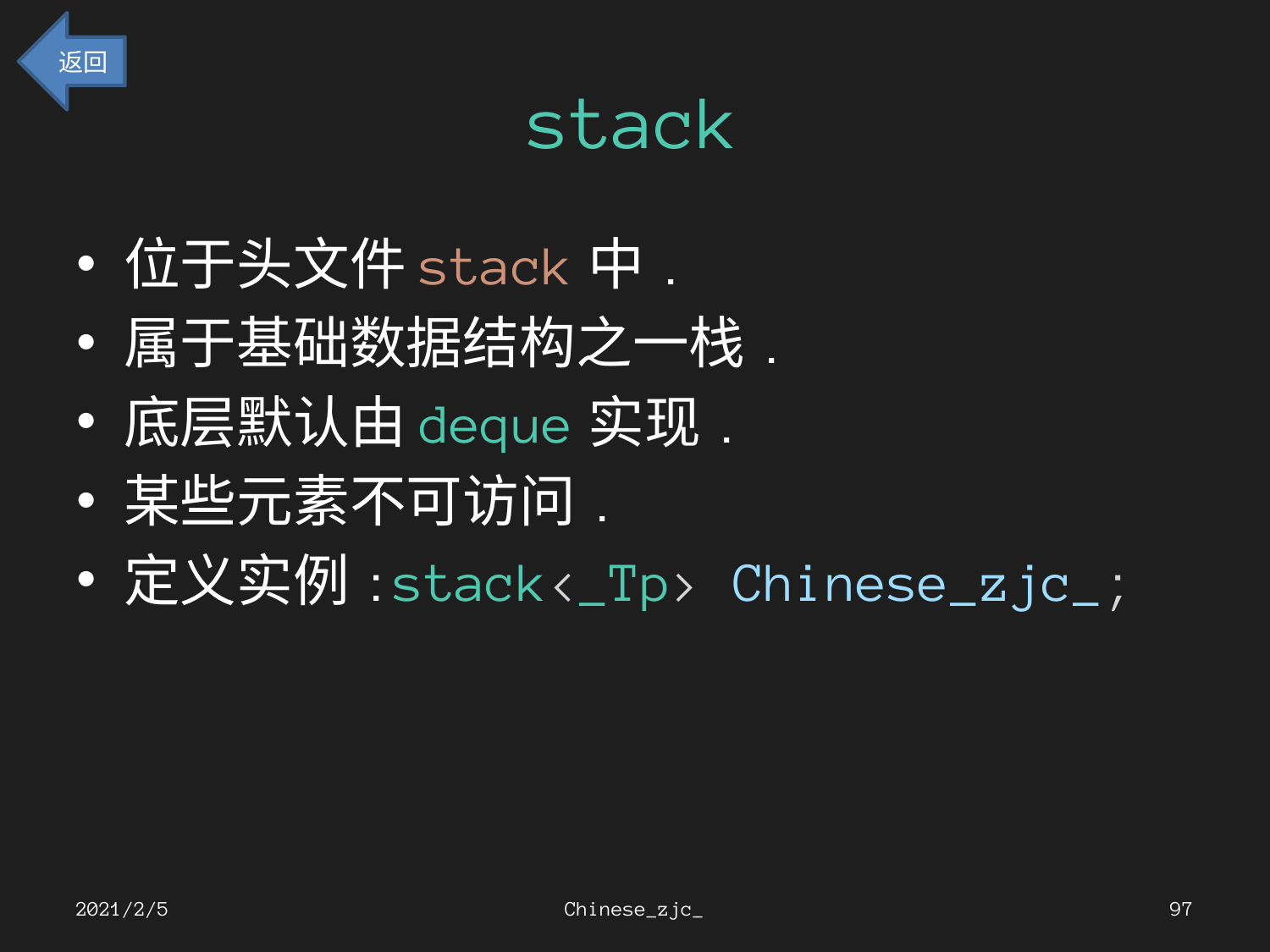

返回
# stack
位于头文件stack中.
属于基础数据结构之一栈.
底层默认由deque实现.
某些元素不可访问.
定义实例:stack<_Tp> Chinese_zjc_;
2021/2/5
Chinese_zjc_
97